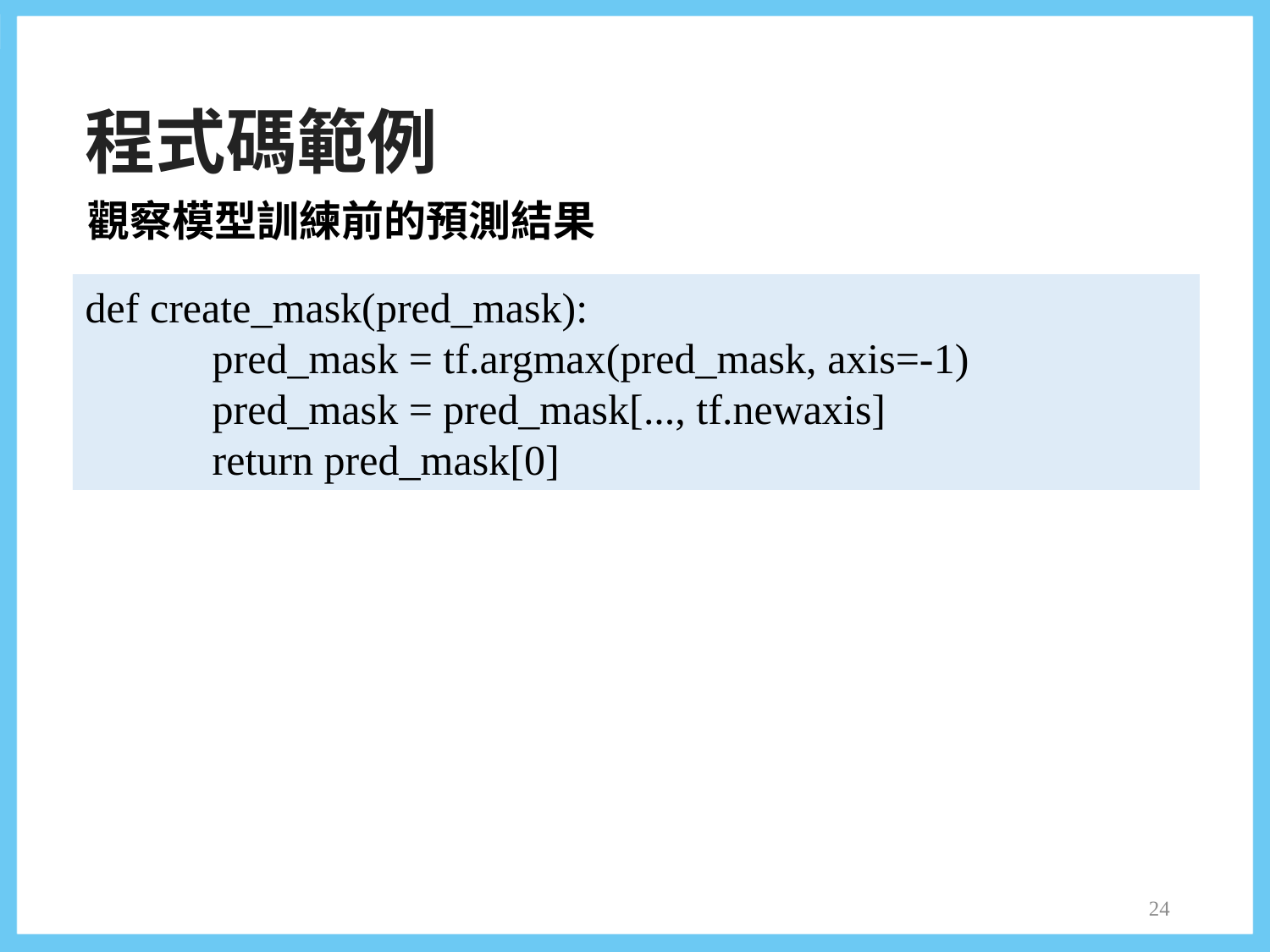

程式碼範例
觀察模型訓練前的預測結果
def create_mask(pred_mask):
	pred_mask = tf.argmax(pred_mask, axis=-1)
	pred_mask = pred_mask[..., tf.newaxis]
	return pred_mask[0]
24